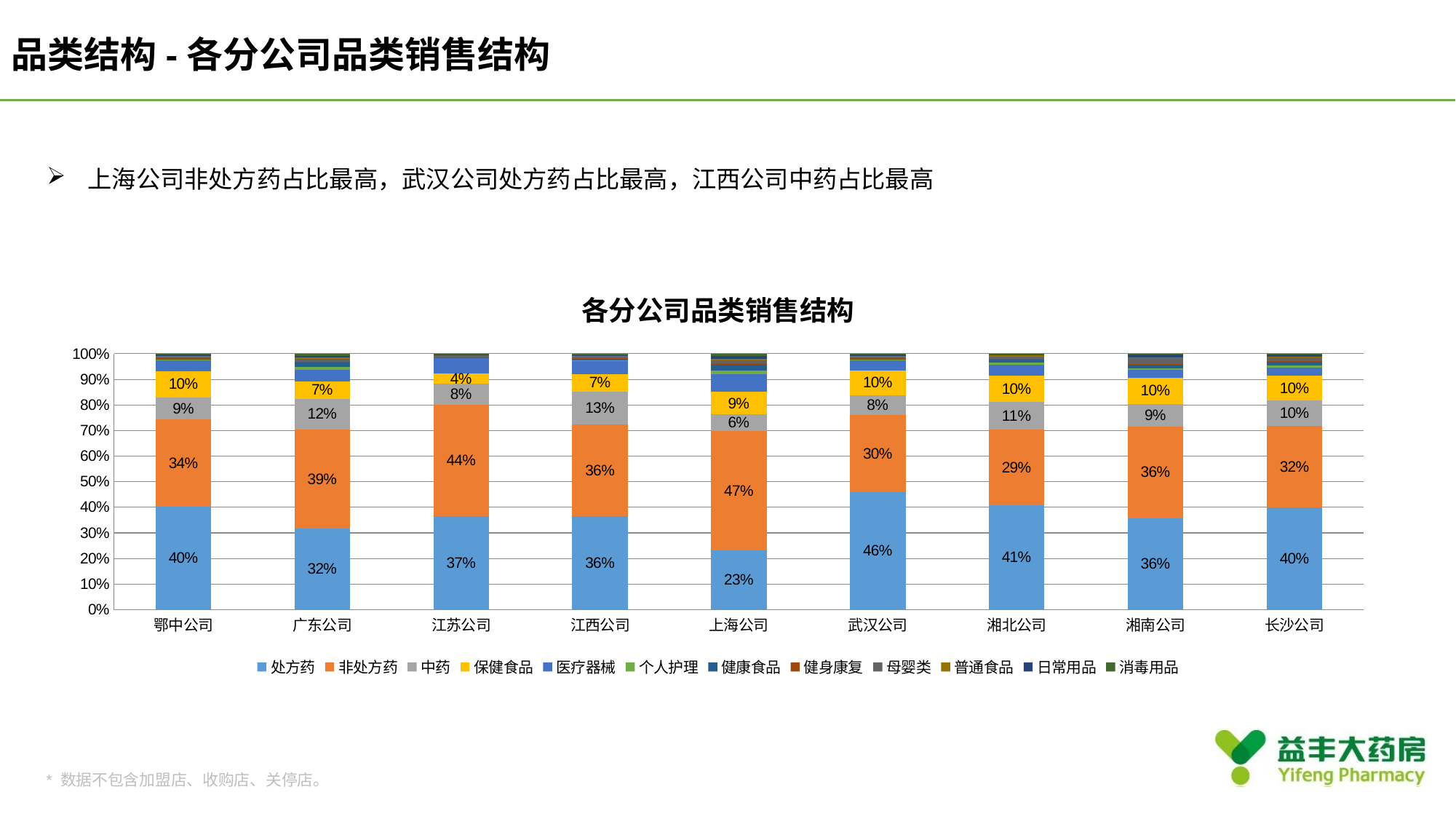

品类结构-各分公司品类销售结构
上海公司非处方药占比最高，武汉公司处方药占比最高，江西公司中药占比最高

### Chart: 各分公司品类销售结构

| Category | 处方药 | 非处方药 | 中药 | 保健食品 | 医疗器械 | 个人护理 | 健康食品 | 健身康复 | 母婴类 | 普通食品 | 日常用品 | 消毒用品 |
|---|---|---|---|---|---|---|---|---|---|---|---|---|
| 鄂中公司 | 0.401954187093761 | 0.341397381383803 | 0.0858169341103511 | 0.102320546660387 | 0.0421093100066666 | 0.0037771859580566 | 0.00264128650765227 | 0.00247246130482834 | 0.00816510289499193 | 0.00208667220336052 | 0.003304178521979 | 0.00395475335416314 |
| 广东公司 | 0.316475237684238 | 0.388489881771997 | 0.119499042459212 | 0.0680328171609568 | 0.0459734200129044 | 0.0108727592973483 | 0.0156965034069279 | 0.00306722910497372 | 0.0121371259475481 | 0.00620535293978218 | 0.00483519044581329 | 0.00871543976829863 |
| 江苏公司 | 0.366486367518438 | 0.435503722083971 | 0.081296238909132 | 0.039455037544875 | 0.0604263586280819 | 0.00162429572140839 | 0.00172539227327187 | 0.000367170763632814 | 0.00675204655719866 | 0.0025630927713807 | 0.000939050531175805 | 0.00286122669743488 |
| 江西公司 | 0.364964781629217 | 0.358181123078982 | 0.129938482059598 | 0.0670165396124322 | 0.052978961984042 | 0.0015760665973415 | 0.00278823484902838 | 0.00509793603954233 | 0.00731549344832608 | 0.000548039022715623 | 0.00503222650243513 | 0.00456211517633912 |
| 上海公司 | 0.231393343895693 | 0.466916765566072 | 0.0647589853052913 | 0.0874875265357986 | 0.0682125477707036 | 0.0170070088669088 | 0.022519055098511 | 0.00478603671794406 | 0.0106913334129231 | 0.00750321692153201 | 0.00987788421680296 | 0.00884629569182031 |
| 武汉公司 | 0.458855103265553 | 0.300682942888843 | 0.0785847261896107 | 0.0967085329573657 | 0.0415327140057979 | 0.00104122830453637 | 0.00198586336912627 | 0.00267512351746501 | 0.00831625424017991 | 0.000435024644602281 | 0.00497476463392039 | 0.00420772198299957 |
| 湘北公司 | 0.408887078964113 | 0.294032656366087 | 0.109301000987761 | 0.101520959659941 | 0.0441426802340203 | 0.0084662718669947 | 0.00956264682368726 | 0.00433526726412788 | 0.00944145443526655 | 0.00309499601450503 | 0.00380473783477804 | 0.00341024954871784 |
| 湘南公司 | 0.358071504032828 | 0.35740327278109 | 0.0885034187031466 | 0.101870419538002 | 0.0325051950898156 | 0.00480931254483466 | 0.0136036334249124 | 0.00330289261906521 | 0.0224886232831527 | 0.00404435765454292 | 0.0105958068790123 | 0.00280156344959742 |
| 长沙公司 | 0.398832629140781 | 0.319473774526828 | 0.0983101846857394 | 0.0965770614099728 | 0.0337538217309447 | 0.00823083782072535 | 0.0122645548993379 | 0.00354506649057433 | 0.0148984274300483 | 0.00322456674741697 | 0.00817642227065947 | 0.00271265284697169 |
* 数据不包含加盟店、收购店、关停店。